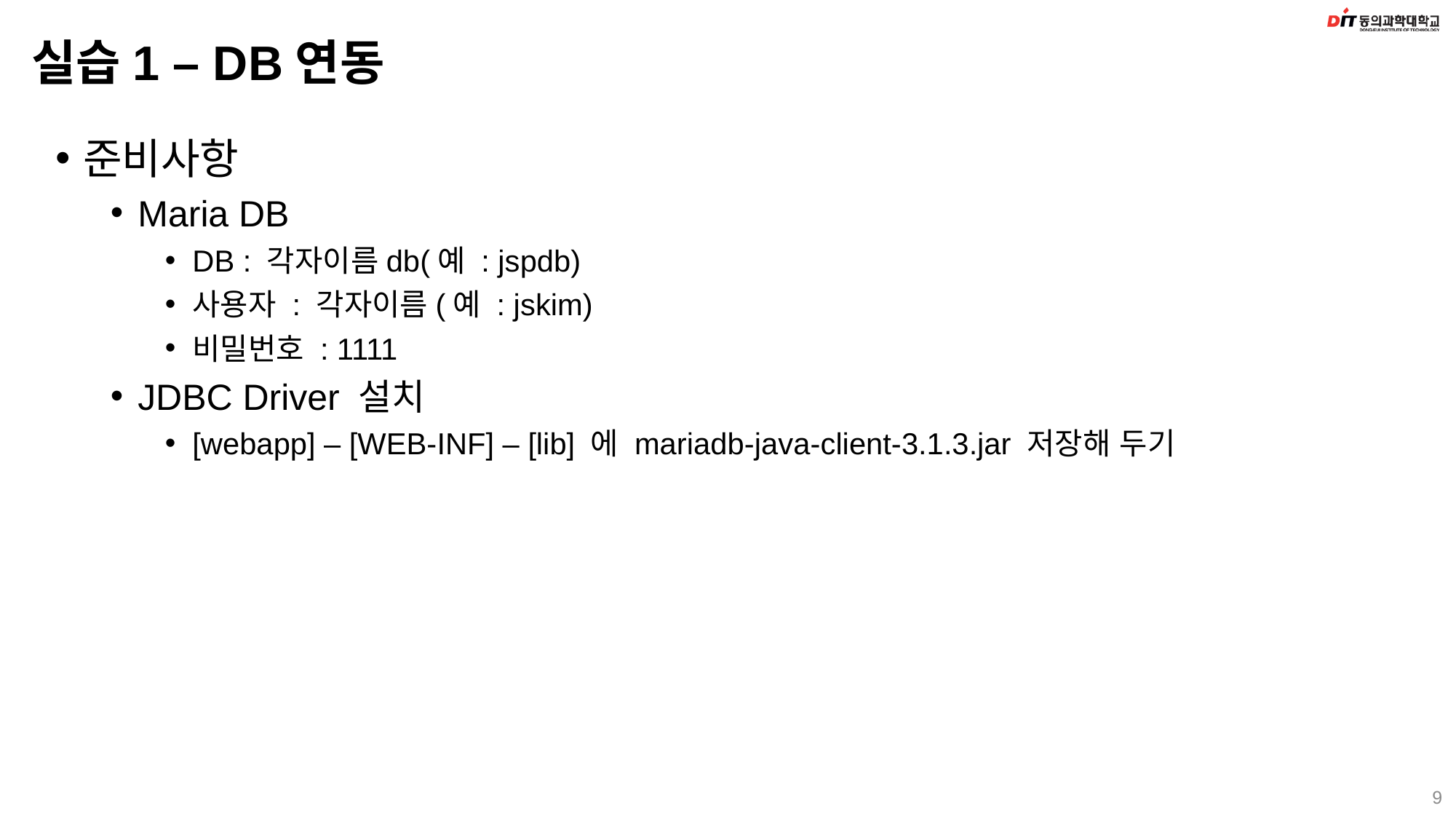

# 실습1 – DB연동
준비사항
Maria DB
DB : 각자이름db(예 : jspdb)
사용자 : 각자이름(예 : jskim)
비밀번호 : 1111
JDBC Driver 설치
[webapp] – [WEB-INF] – [lib] 에 mariadb-java-client-3.1.3.jar 저장해 두기
9